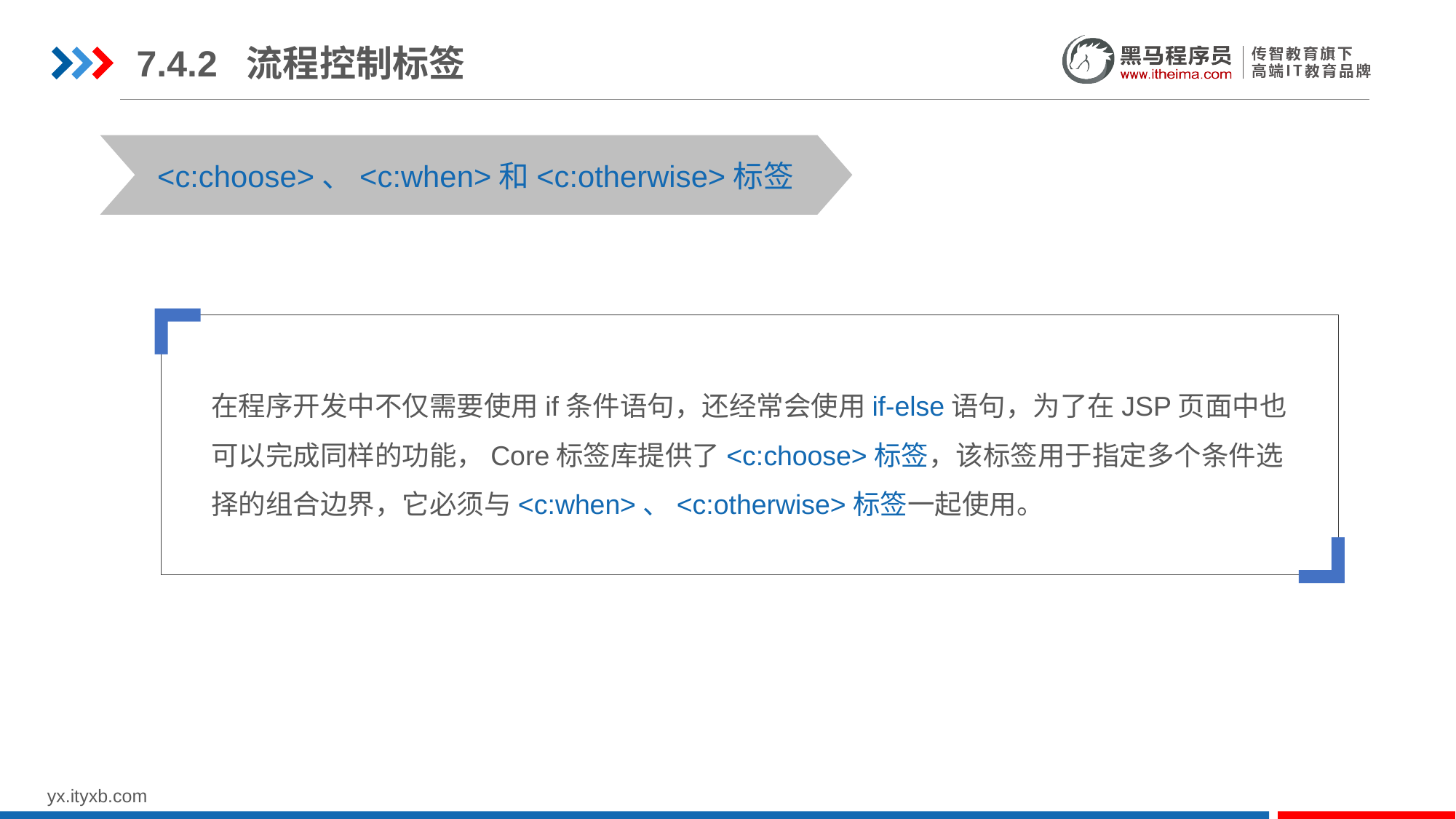

7.4.2  流程控制标签

<c:choose>、<c:when>和<c:otherwise>标签

在程序开发中不仅需要使用if条件语句，还经常会使用if-else语句，为了在JSP页面中也可以完成同样的功能，Core标签库提供了<c:choose>标签，该标签用于指定多个条件选择的组合边界，它必须与<c:when>、<c:otherwise>标签一起使用。